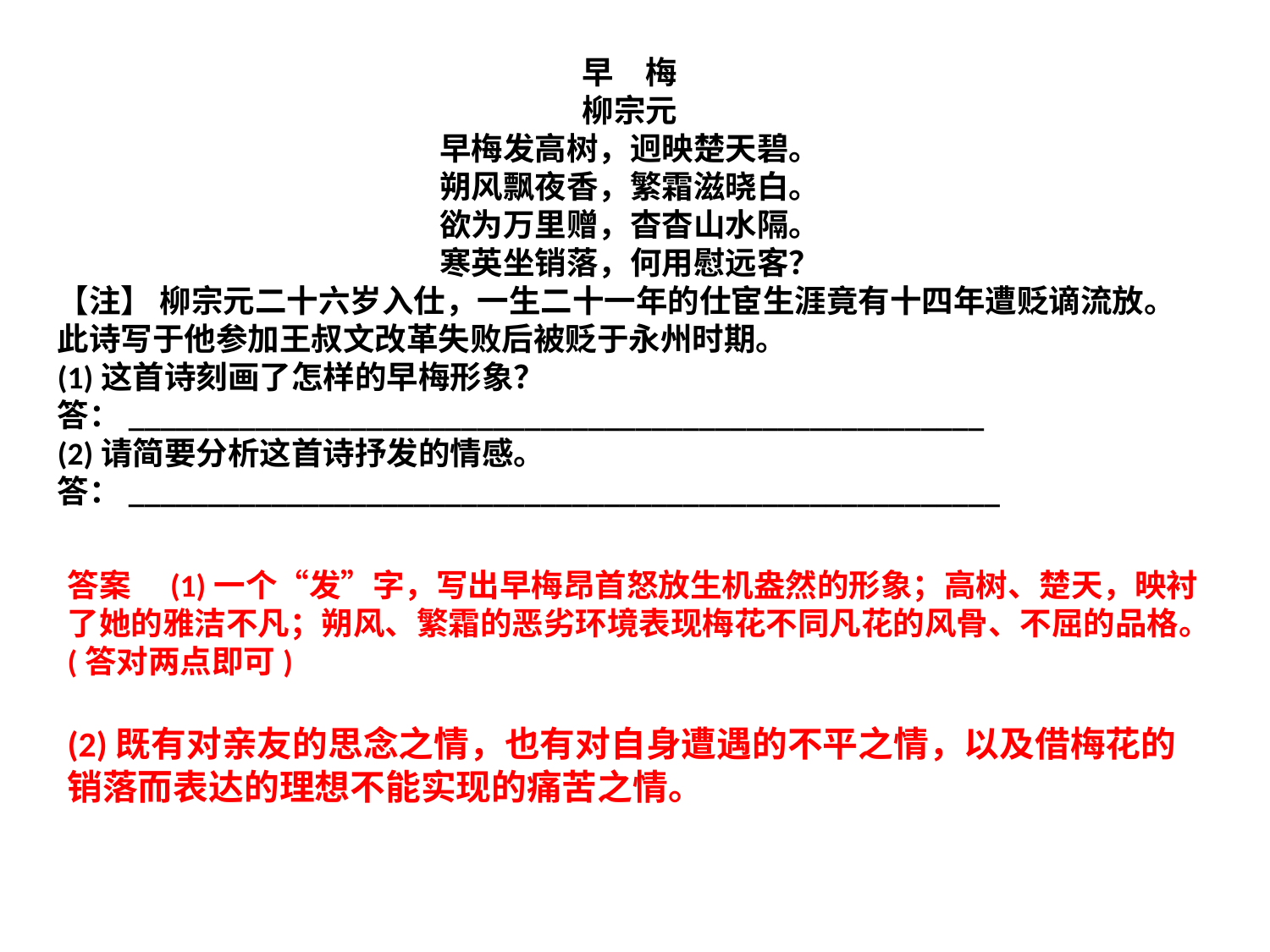

早　梅
柳宗元
早梅发高树，迥映楚天碧。
朔风飘夜香，繁霜滋晓白。
欲为万里赠，杳杳山水隔。
寒英坐销落，何用慰远客？
【注】 柳宗元二十六岁入仕，一生二十一年的仕宦生涯竟有十四年遭贬谪流放。此诗写于他参加王叔文改革失败后被贬于永州时期。
(1)这首诗刻画了怎样的早梅形象？
答：______________________________________________________
(2)请简要分析这首诗抒发的情感。
答：_______________________________________________________

答案　(1)一个“发”字，写出早梅昂首怒放生机盎然的形象；高树、楚天，映衬了她的雅洁不凡；朔风、繁霜的恶劣环境表现梅花不同凡花的风骨、不屈的品格。(答对两点即可)

(2)既有对亲友的思念之情，也有对自身遭遇的不平之情，以及借梅花的销落而表达的理想不能实现的痛苦之情。